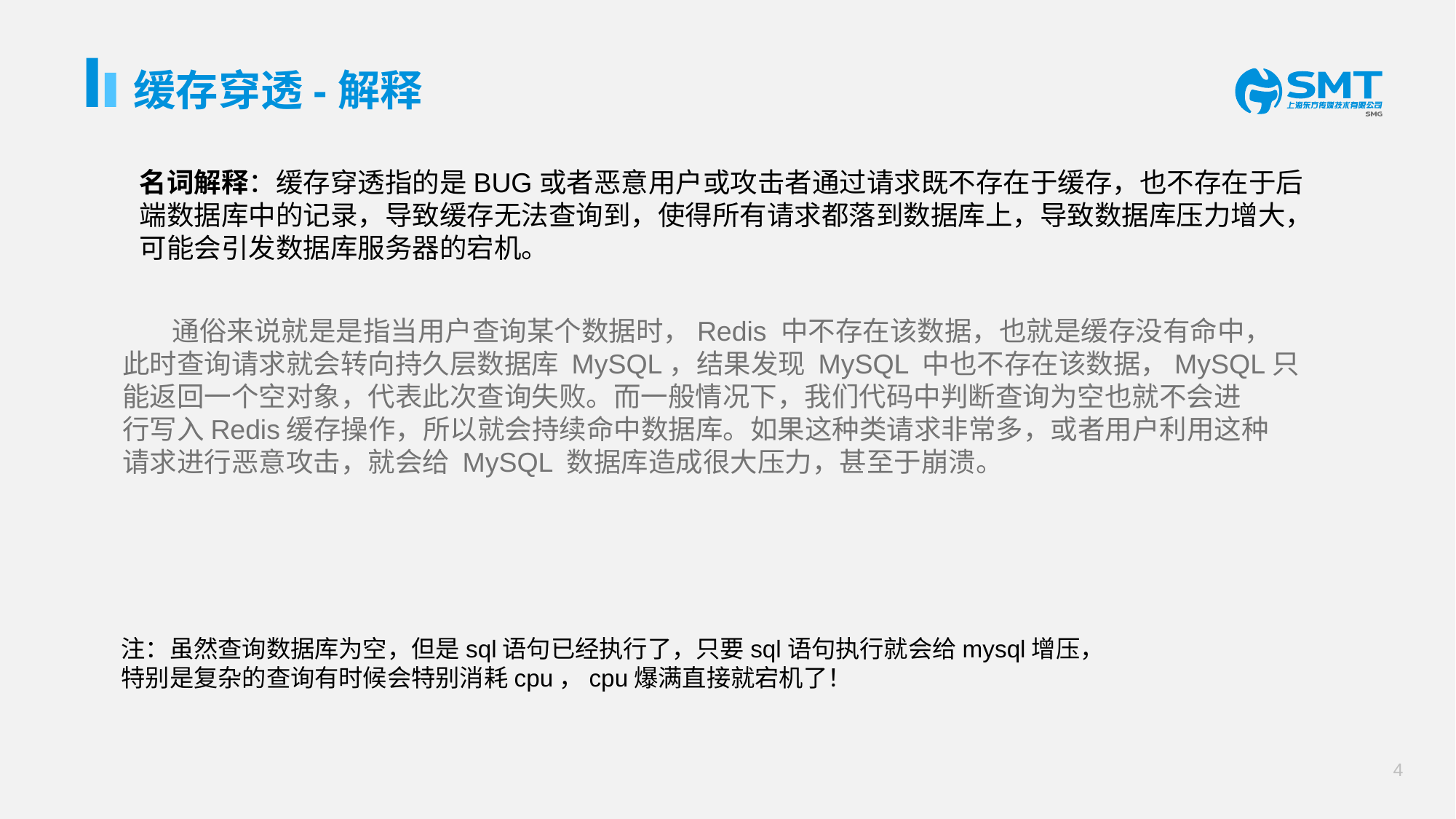

# 缓存穿透-解释
名词解释：缓存穿透指的是BUG或者恶意用户或攻击者通过请求既不存在于缓存，也不存在于后
端数据库中的记录，导致缓存无法查询到，使得所有请求都落到数据库上，导致数据库压力增大，
可能会引发数据库服务器的宕机。
e7d195523061f1c01bc539b90b65f09aca9bc726a3a4adba8C9E45B38E36AC8707C5D393223713CC8DD27123EF48A81803B5A1BFF3646AC546C23D4B23F46D5703AE6DAEEEE7BB41433C5E719609FF6B17966CF4B5E3466C7C3E3E05DE372A3BF27050A66B0A94642FBCC131F44598DE03CE3D2E273F2CE3969948F15F53D8D6A1595616543E0D1D3F6277079DAF4183
       通俗来说就是是指当用户查询某个数据时，Redis 中不存在该数据，也就是缓存没有命中，
此时查询请求就会转向持久层数据库 MySQL，结果发现 MySQL 中也不存在该数据，MySQL只
能返回一个空对象，代表此次查询失败。而一般情况下，我们代码中判断查询为空也就不会进
行写入Redis缓存操作，所以就会持续命中数据库。如果这种类请求非常多，或者用户利用这种
请求进行恶意攻击，就会给 MySQL 数据库造成很大压力，甚至于崩溃。
注：虽然查询数据库为空，但是sql语句已经执行了，只要sql语句执行就会给mysql增压，
特别是复杂的查询有时候会特别消耗cpu，cpu爆满直接就宕机了！
4